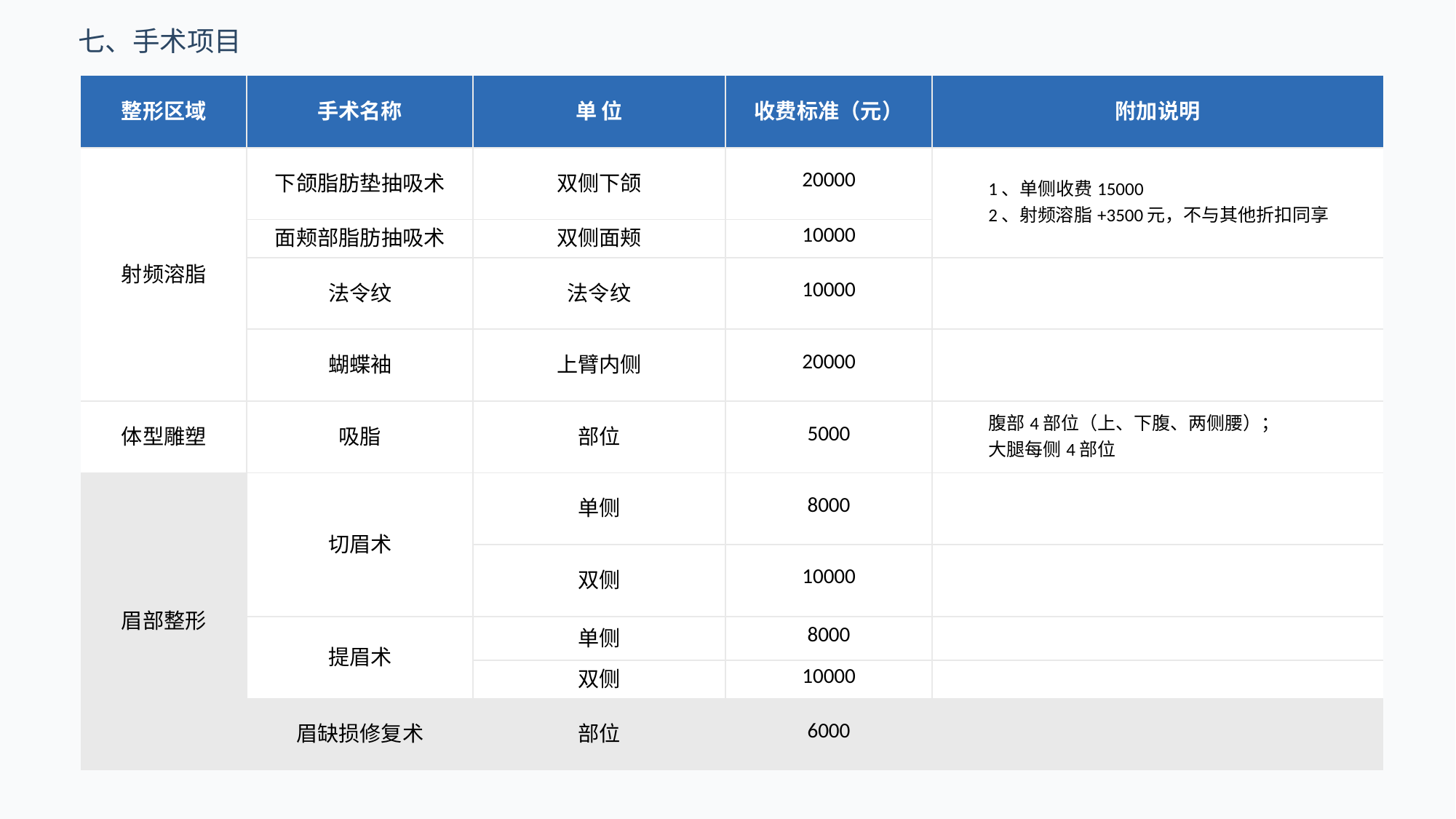

七、手术项目
| 整形区域 | 手术名称 | 单 位 | 收费标准（元） | 附加说明 |
| --- | --- | --- | --- | --- |
| 射频溶脂 | 下颌脂肪垫抽吸术 | 双侧下颌 | 20000 | 1、单侧收费15000 2、射频溶脂+3500元，不与其他折扣同享 |
|  | 面颊部脂肪抽吸术 | 双侧面颊 | 10000 |  |
|  | 法令纹 | 法令纹 | 10000 |  |
|  | 蝴蝶袖 | 上臂内侧 | 20000 |  |
| 体型雕塑 | 吸脂 | 部位 | 5000 | 腹部4部位（上、下腹、两侧腰）； 大腿每侧4部位 |
| 眉部整形 | 切眉术 | 单侧 | 8000 |  |
|  |  | 双侧 | 10000 |  |
|  | 提眉术 | 单侧 | 8000 |  |
|  |  | 双侧 | 10000 |  |
|  | 眉缺损修复术 | 部位 | 6000 |  |